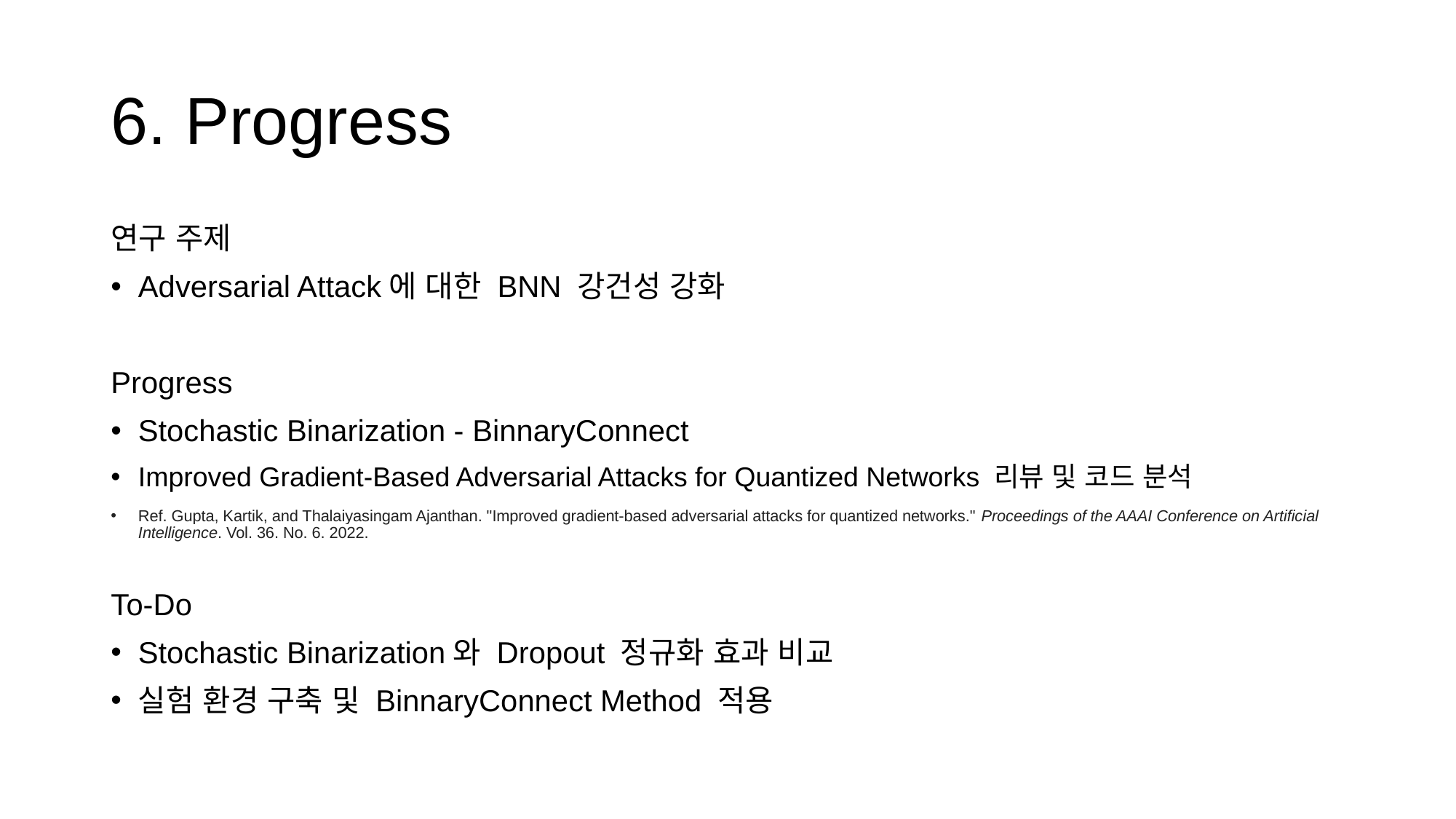

# 6. Progress
연구 주제
Adversarial Attack에 대한 BNN 강건성 강화

Progress
Stochastic Binarization - BinnaryConnect
Improved Gradient-Based Adversarial Attacks for Quantized Networks 리뷰 및 코드 분석
Ref. Gupta, Kartik, and Thalaiyasingam Ajanthan. "Improved gradient-based adversarial attacks for quantized networks." Proceedings of the AAAI Conference on Artificial Intelligence. Vol. 36. No. 6. 2022.

To-Do
Stochastic Binarization와 Dropout 정규화 효과 비교
실험 환경 구축 및 BinnaryConnect Method 적용